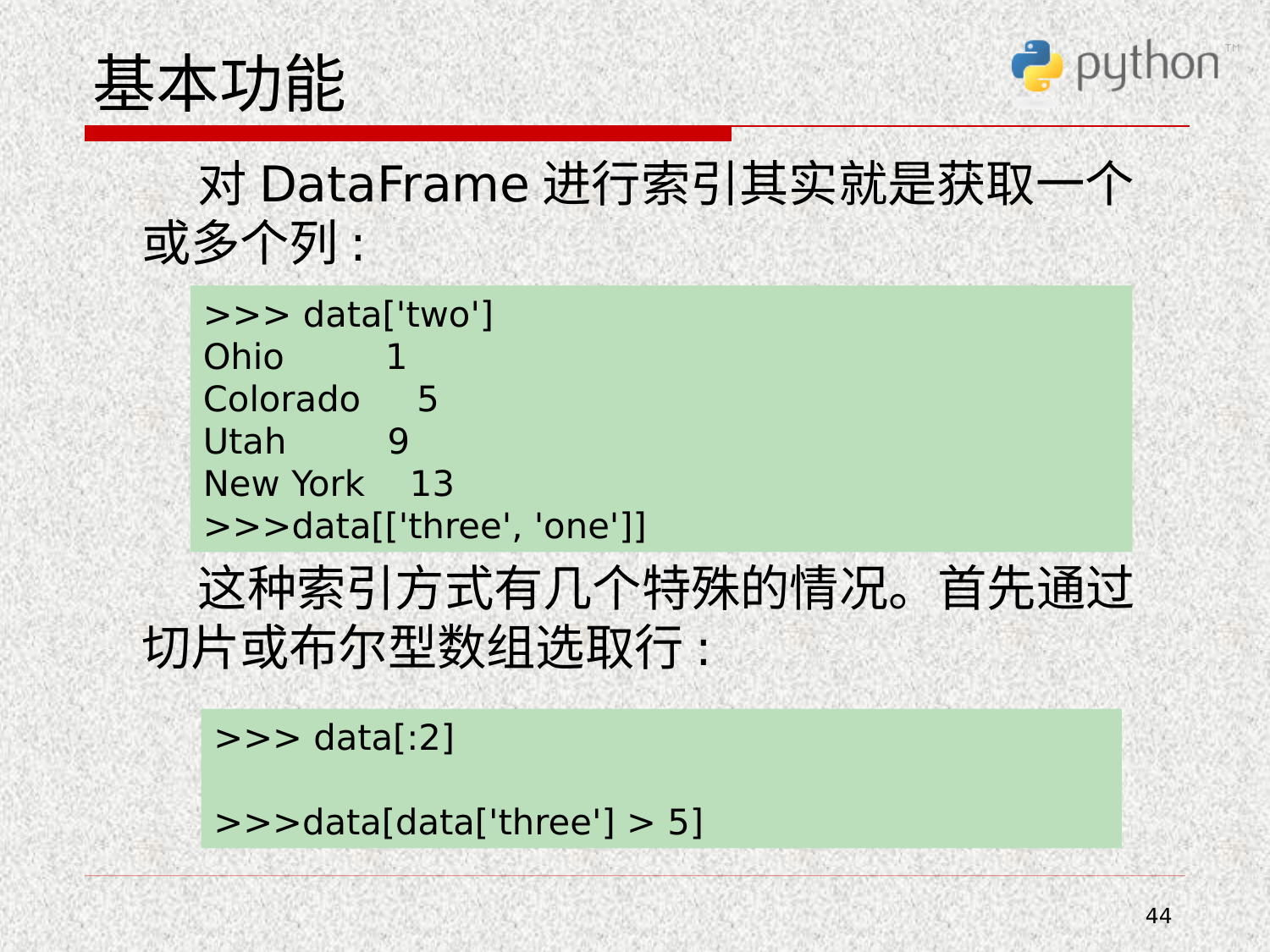

# 基本功能
          对DataFrame进行索引其实就是获取一个或多个列:

          这种索引方式有几个特殊的情况。首先通过切片或布尔型数组选取行:
>>> data['two']
Ohio         1
Colorado     5
Utah         9
New York    13
>>>data[['three', 'one']]
>>> data[:2]

>>>data[data['three'] > 5]
44